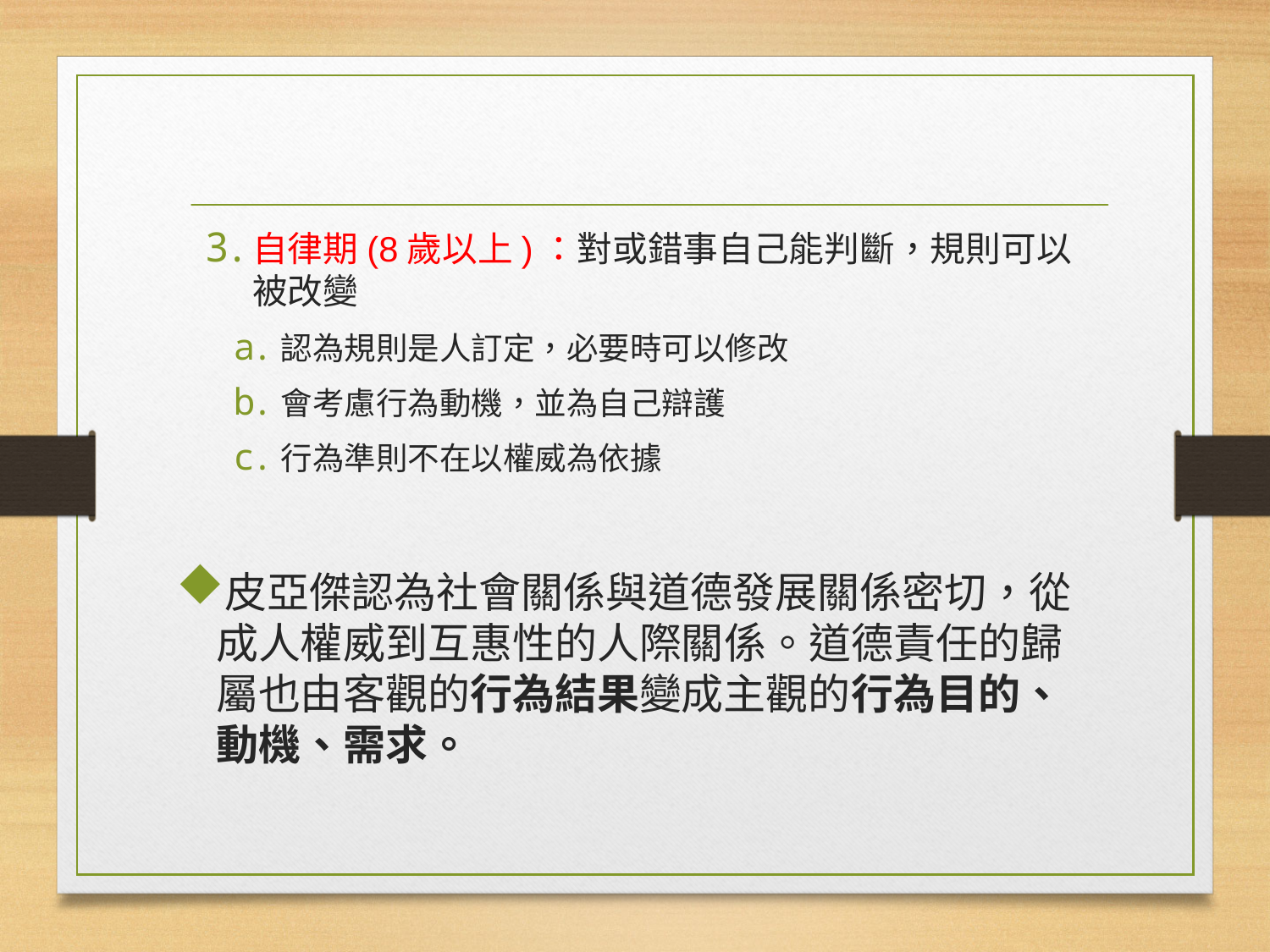

#
自律期(8歲以上)：對或錯事自己能判斷，規則可以被改變
認為規則是人訂定，必要時可以修改
會考慮行為動機，並為自己辯護
行為準則不在以權威為依據

皮亞傑認為社會關係與道德發展關係密切，從成人權威到互惠性的人際關係。道德責任的歸屬也由客觀的行為結果變成主觀的行為目的、動機、需求。